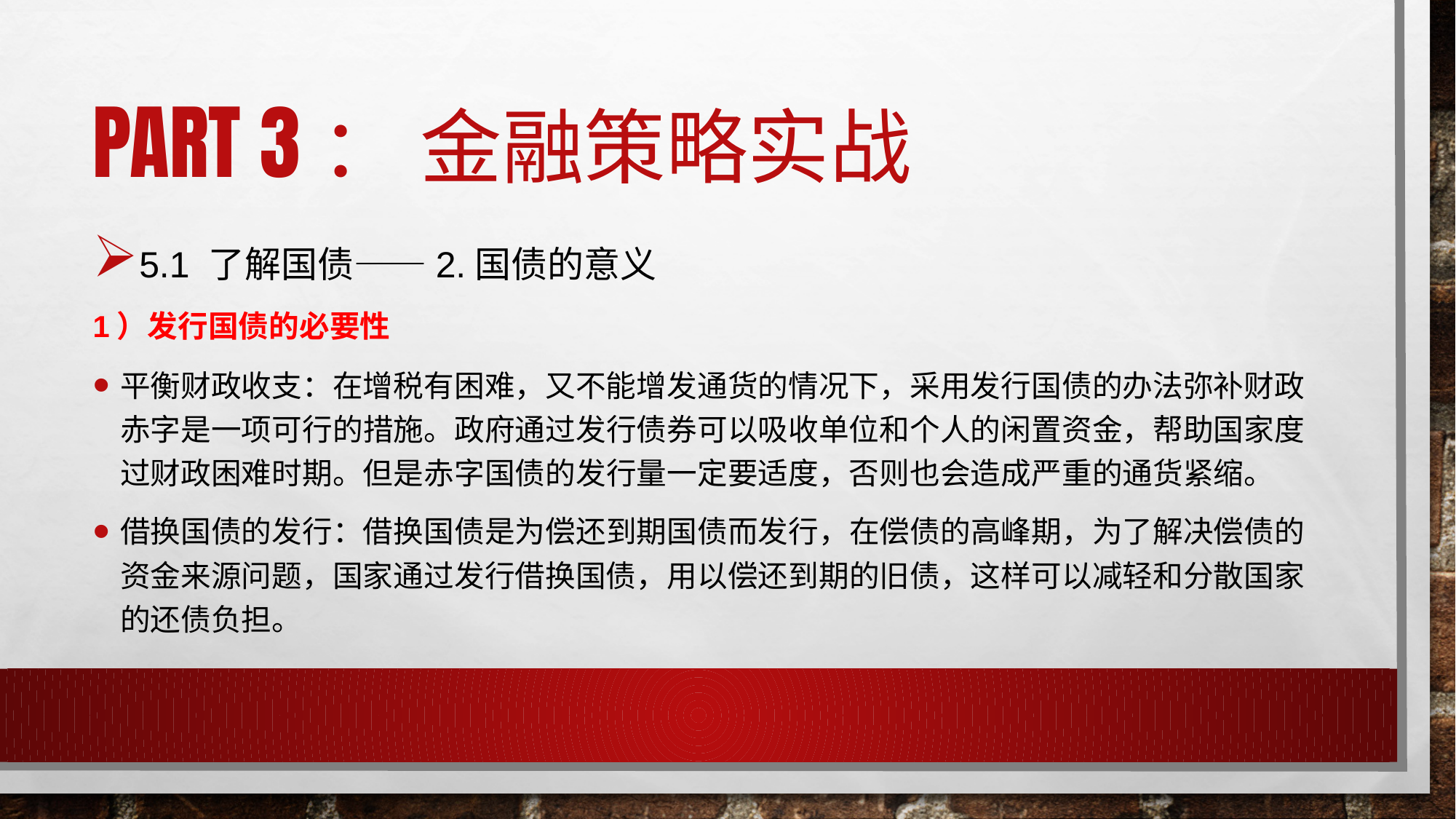

# Part 3： 金融策略实战
5.1 了解国债——2.国债的意义
1）发行国债的必要性
平衡财政收支：在增税有困难，又不能增发通货的情况下，采用发行国债的办法弥补财政赤字是一项可行的措施。政府通过发行债券可以吸收单位和个人的闲置资金，帮助国家度过财政困难时期。但是赤字国债的发行量一定要适度，否则也会造成严重的通货紧缩。
借换国债的发行：借换国债是为偿还到期国债而发行，在偿债的高峰期，为了解决偿债的资金来源问题，国家通过发行借换国债，用以偿还到期的旧债，这样可以减轻和分散国家的还债负担。